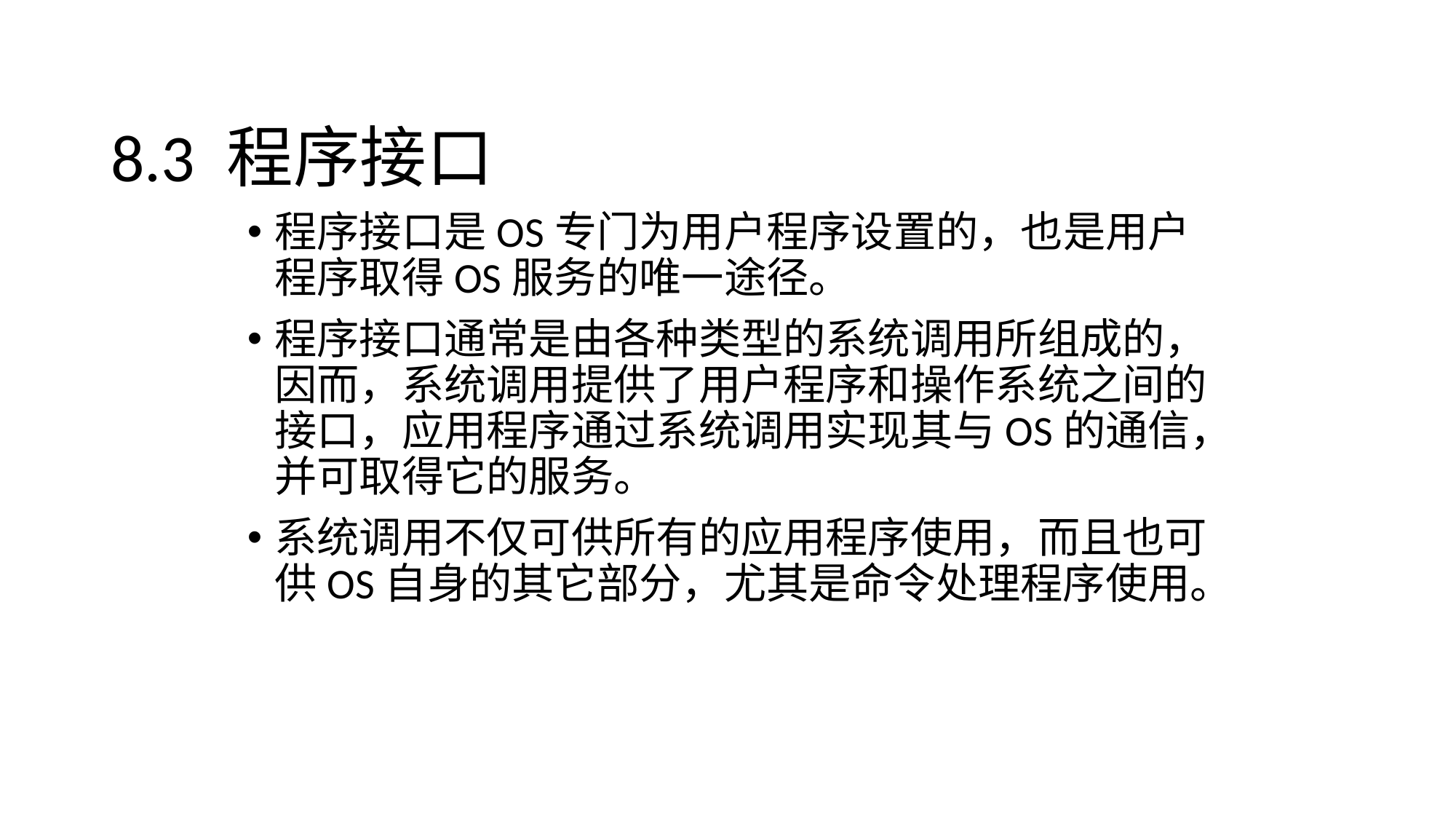

# 8.3 程序接口
程序接口是OS专门为用户程序设置的，也是用户程序取得OS服务的唯一途径。
程序接口通常是由各种类型的系统调用所组成的，因而，系统调用提供了用户程序和操作系统之间的接口，应用程序通过系统调用实现其与OS的通信，并可取得它的服务。
系统调用不仅可供所有的应用程序使用，而且也可供OS自身的其它部分，尤其是命令处理程序使用。
1